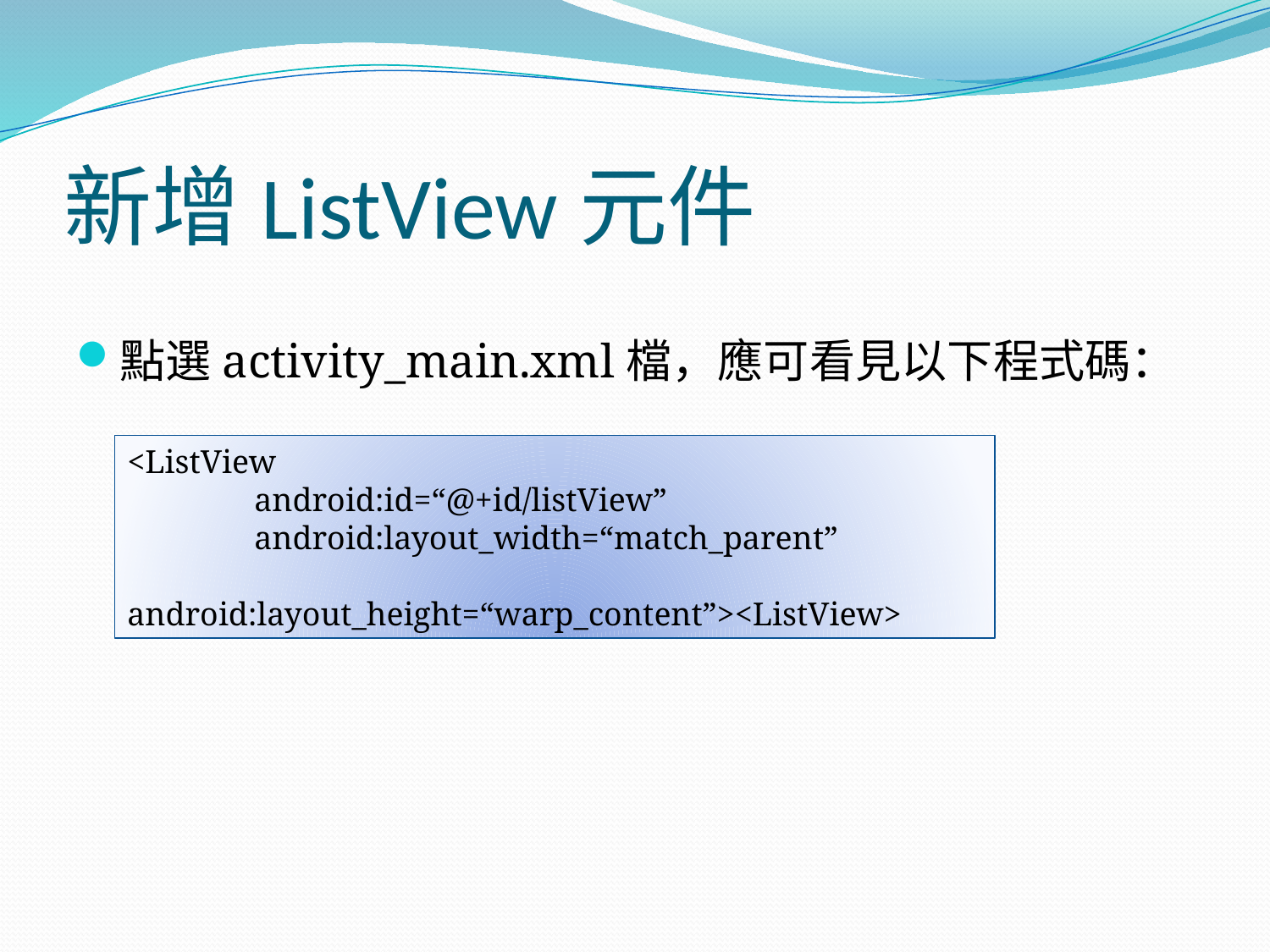

# 新增ListView元件
點選activity_main.xml檔，應可看見以下程式碼：
<ListView
	android:id=“@+id/listView”
	android:layout_width=“match_parent”
	android:layout_height=“warp_content”><ListView>